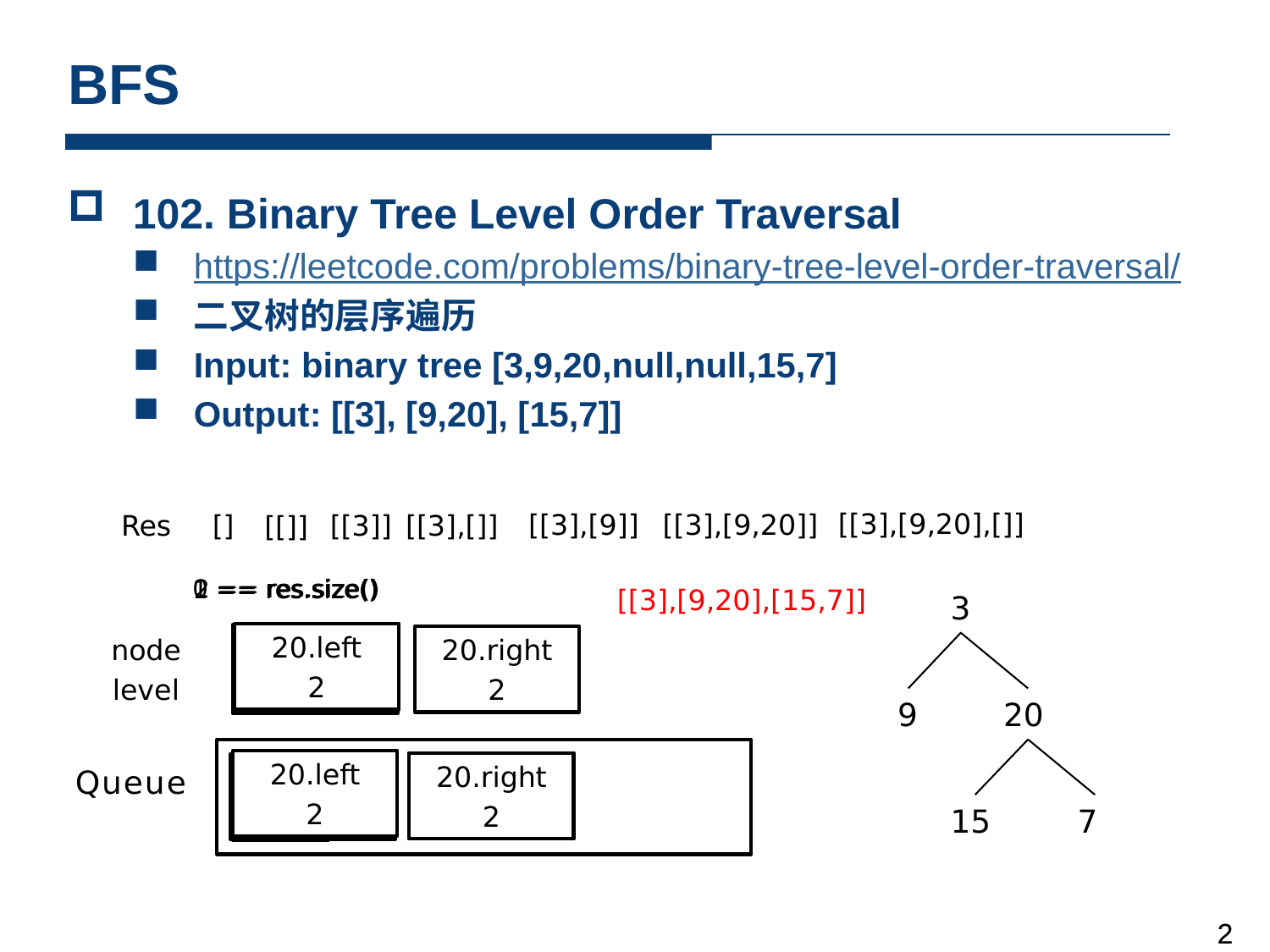

# BFS
102. Binary Tree Level Order Traversal
https://leetcode.com/problems/binary-tree-level-order-traversal/
二叉树的层序遍历
Input: binary tree [3,9,20,null,null,15,7]
Output: [[3], [9,20], [15,7]]
[[3],[9,20],[]]
[[3],[9]]
[[3],[9,20]]
[[3]]
Res
[]
[[3],[]]
[[]]
0 == res.size()
2 == res.size()
1 == res.size()
[[3],[9,20],[15,7]]
3
20.left
2
root.right
1
root
0
20.right
2
node
level
root.left
1
9
20

20.left
2
root.right
1
20.right
2
root.left
1
root
0
Queue
15
7